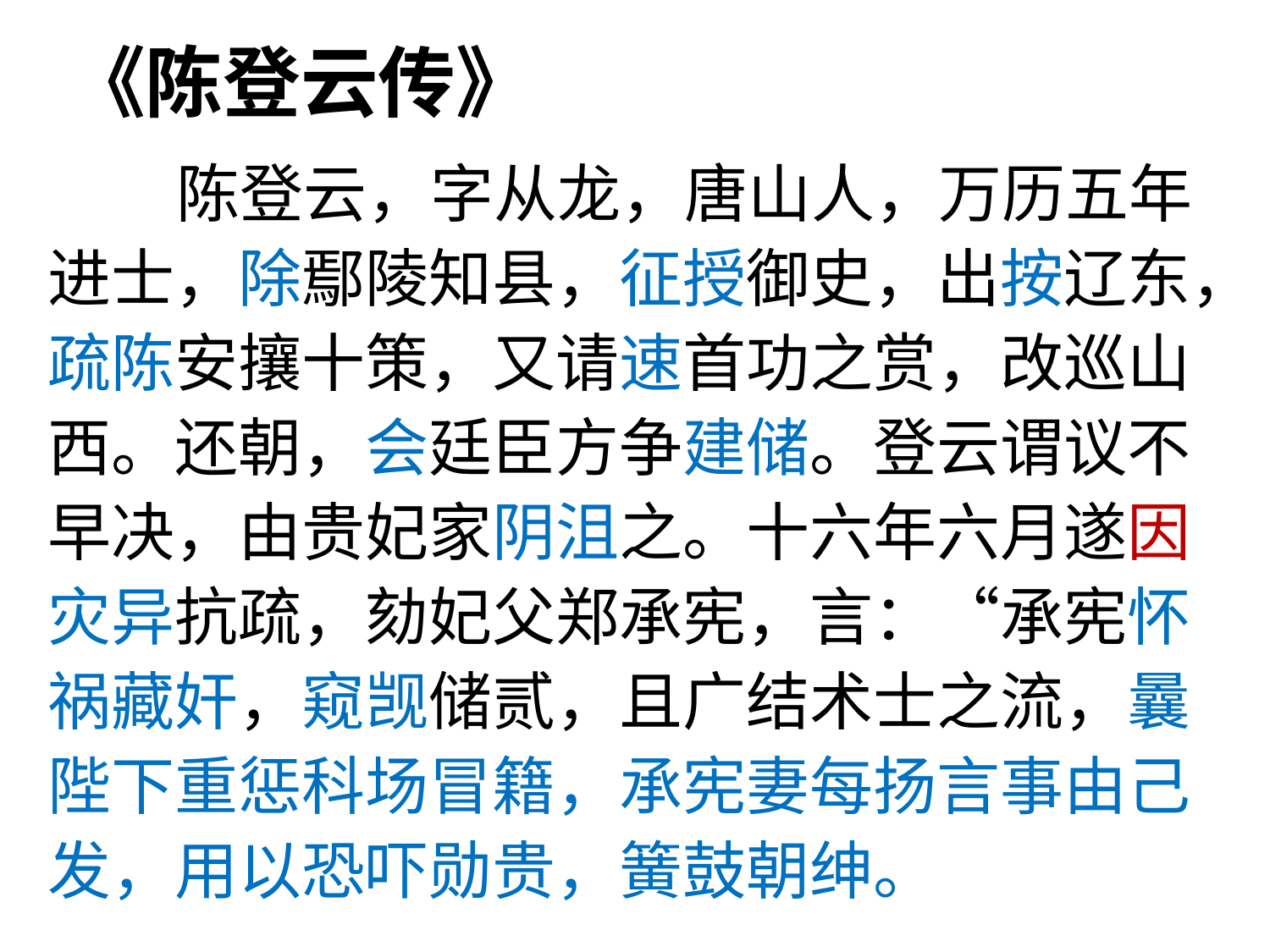

# 《陈登云传》
        陈登云，字从龙，唐山人，万历五年进士，除鄢陵知县，征授御史，出按辽东，疏陈安攘十策，又请速首功之赏，改巡山西。还朝，会廷臣方争建储。登云谓议不早决，由贵妃家阴沮之。十六年六月遂因灾异抗疏，劾妃父郑承宪，言：“承宪怀祸藏奸，窥觊储贰，且广结术士之流，曩陛下重惩科场冒籍，承宪妻每扬言事由己发，用以恐吓勋贵，簧鼓朝绅。